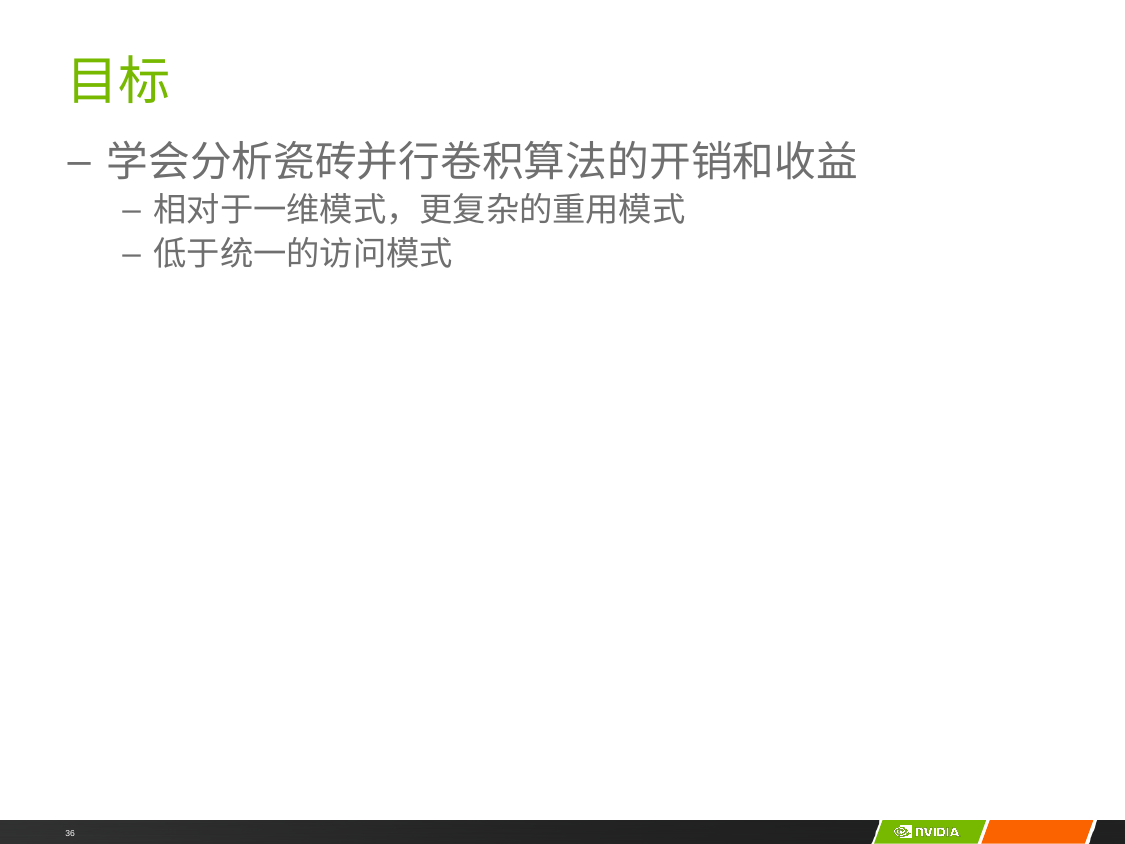

# 目标
学会分析瓷砖并行卷积算法的开销和收益
相对于一维模式，更复杂的重用模式
低于统一的访问模式